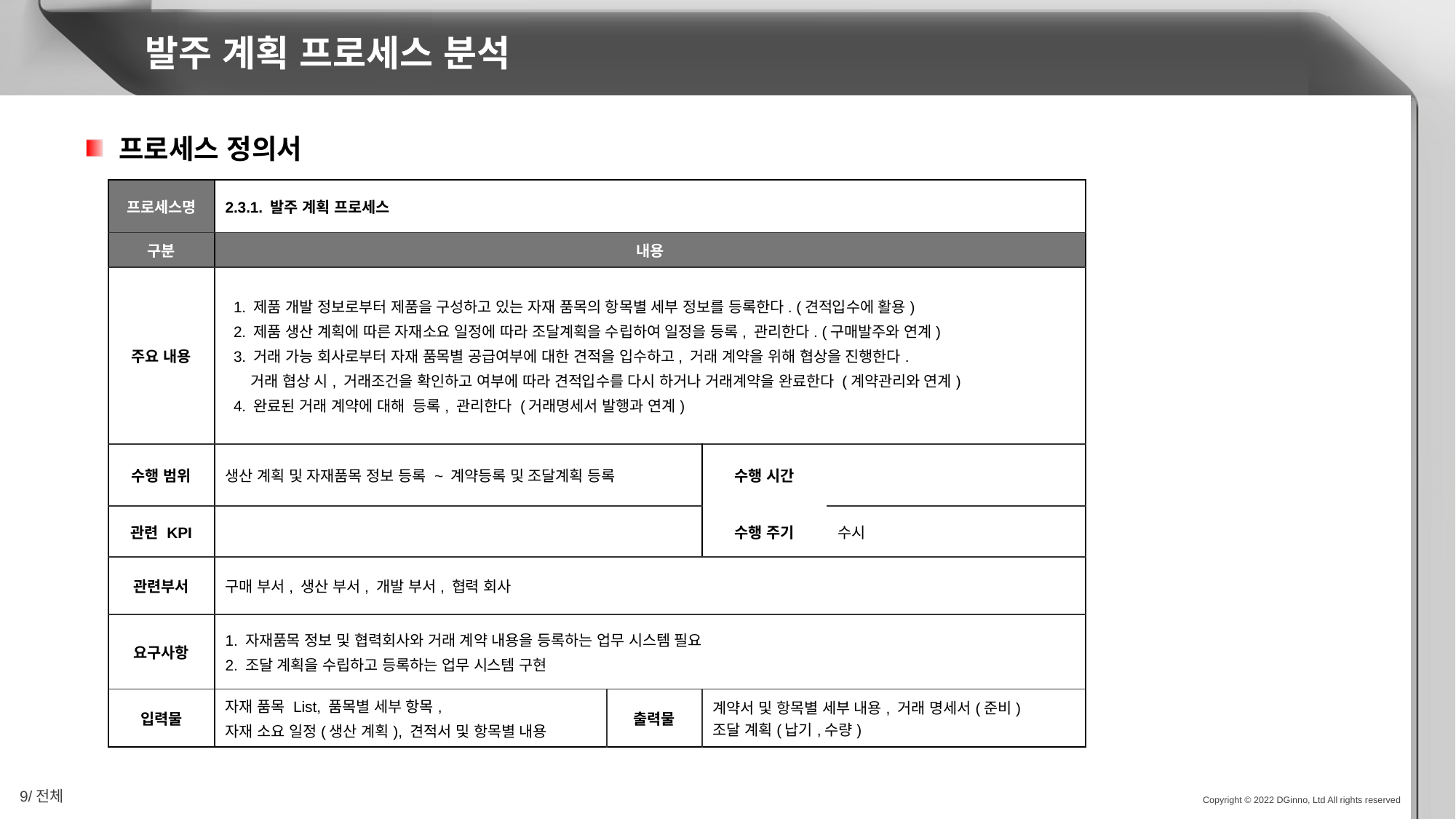

발주 계획 프로세스 분석
 프로세스 정의서
| 프로세스명 | 2.3.1. 발주 계획 프로세스 |  |  |  |
| --- | --- | --- | --- | --- |
| 구분 | 내용 |  |  |  |
| 주요 내용 | 1. 제품 개발 정보로부터 제품을 구성하고 있는 자재 품목의 항목별 세부 정보를 등록한다. (견적입수에 활용) 2. 제품 생산 계획에 따른 자재소요 일정에 따라 조달계획을 수립하여 일정을 등록, 관리한다. (구매발주와 연계) 3. 거래 가능 회사로부터 자재 품목별 공급여부에 대한 견적을 입수하고, 거래 계약을 위해 협상을 진행한다. 거래 협상 시, 거래조건을 확인하고 여부에 따라 견적입수를 다시 하거나 거래계약을 완료한다 (계약관리와 연계) 4. 완료된 거래 계약에 대해 등록, 관리한다 (거래명세서 발행과 연계) |  |  |  |
| 수행 범위 | 생산 계획 및 자재품목 정보 등록 ~ 계약등록 및 조달계획 등록 |  | 수행 시간 |  |
| 관련 KPI |  |  | 수행 주기 | 수시 |
| 관련부서 | 구매 부서, 생산 부서, 개발 부서, 협력 회사 |  |  |  |
| 요구사항 | 1. 자재품목 정보 및 협력회사와 거래 계약 내용을 등록하는 업무 시스템 필요 2. 조달 계획을 수립하고 등록하는 업무 시스템 구현 |  |  |  |
| 입력물 | 자재 품목 List, 품목별 세부 항목, 자재 소요 일정(생산 계획), 견적서 및 항목별 내용 | 출력물 | 계약서 및 항목별 세부 내용, 거래 명세서(준비) 조달 계획(납기,수량) |  |